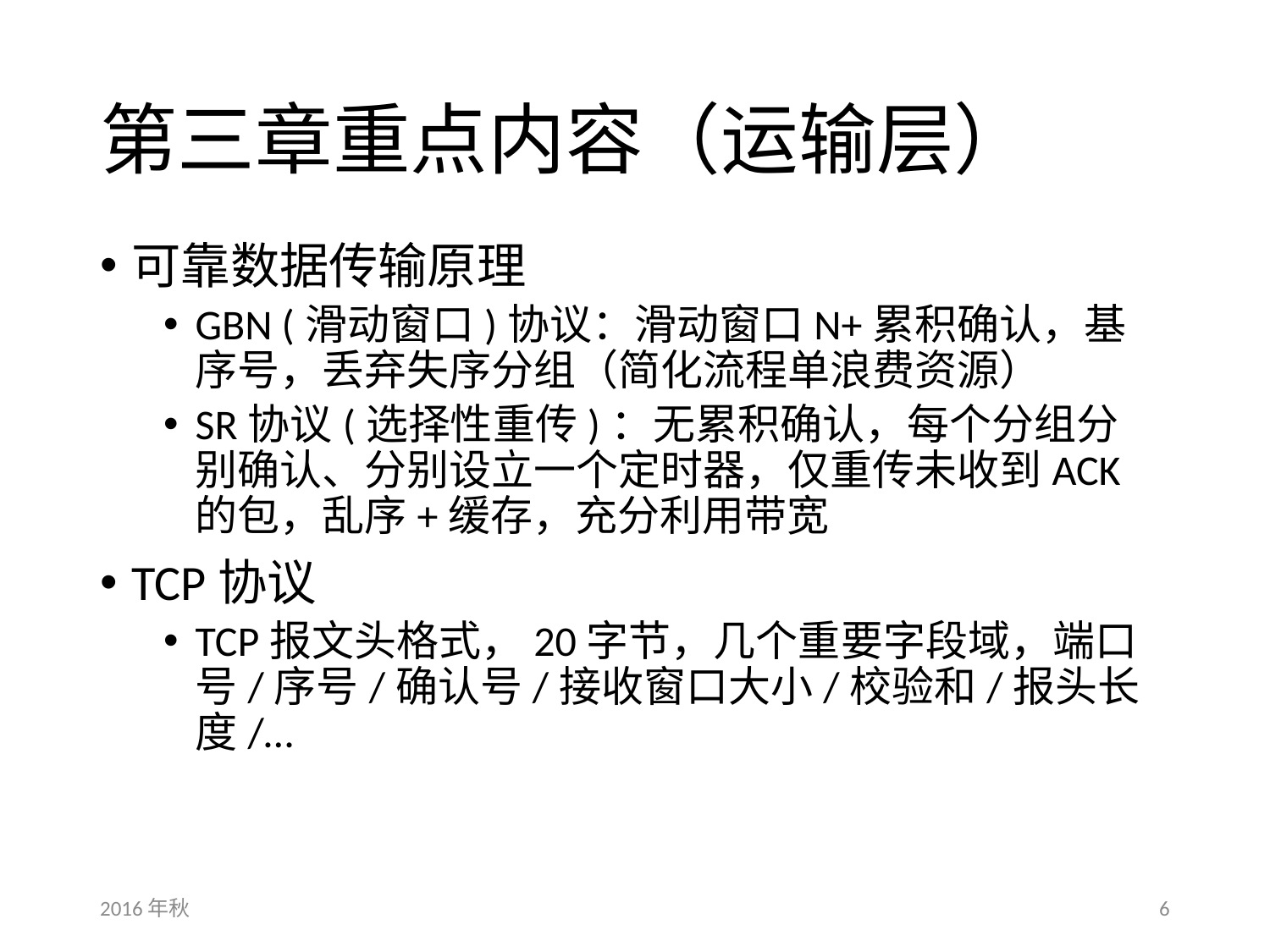

# 第三章重点内容（运输层）
可靠数据传输原理
GBN (滑动窗口)协议：滑动窗口N+累积确认，基序号，丢弃失序分组（简化流程单浪费资源）
SR协议(选择性重传)：无累积确认，每个分组分别确认、分别设立一个定时器，仅重传未收到ACK的包，乱序+缓存，充分利用带宽
TCP协议
TCP报文头格式，20字节，几个重要字段域，端口号/序号/确认号/接收窗口大小/校验和/报头长度/…
2016年秋
6